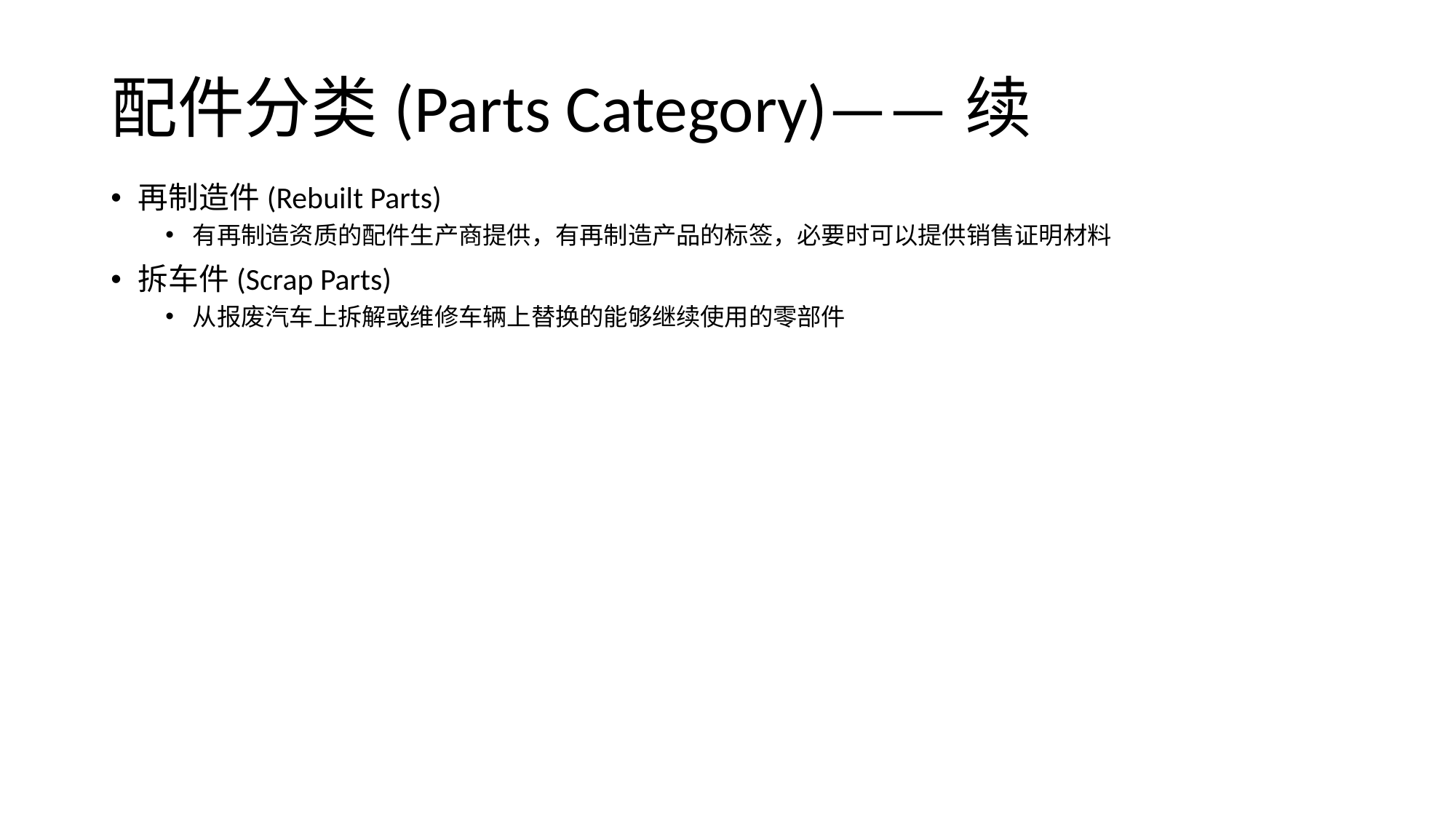

# 配件分类(Parts Category)——续
再制造件(Rebuilt Parts)
有再制造资质的配件生产商提供，有再制造产品的标签，必要时可以提供销售证明材料
拆车件(Scrap Parts)
从报废汽车上拆解或维修车辆上替换的能够继续使用的零部件